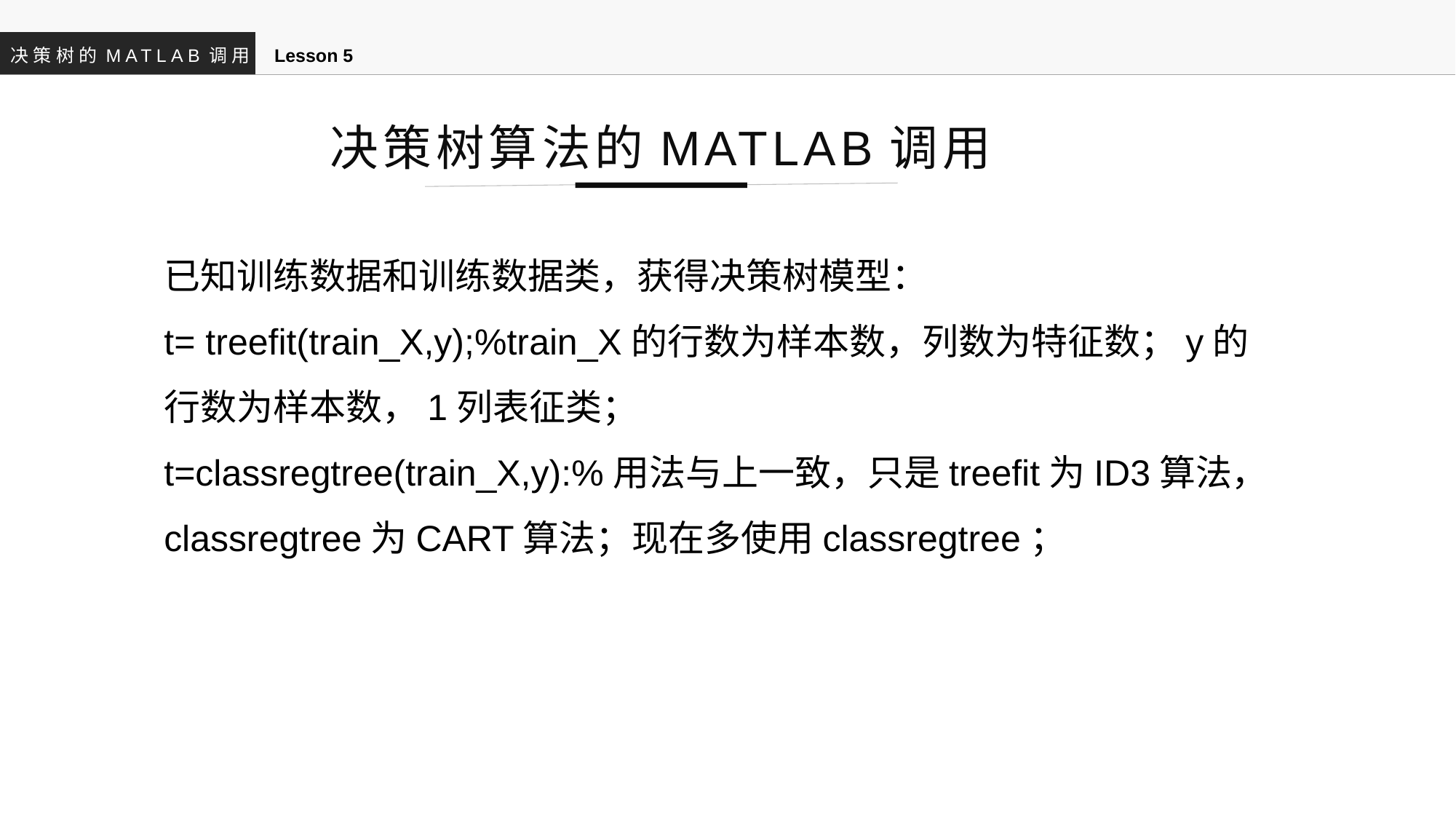

决策树的MATLAB调用
Lesson 5
决策树算法的MATLAB调用

已知训练数据和训练数据类，获得决策树模型：
t= treefit(train_X,y);%train_X的行数为样本数，列数为特征数；y的行数为样本数，1列表征类；
t=classregtree(train_X,y):%用法与上一致，只是treefit为ID3算法，classregtree为CART算法；现在多使用classregtree；